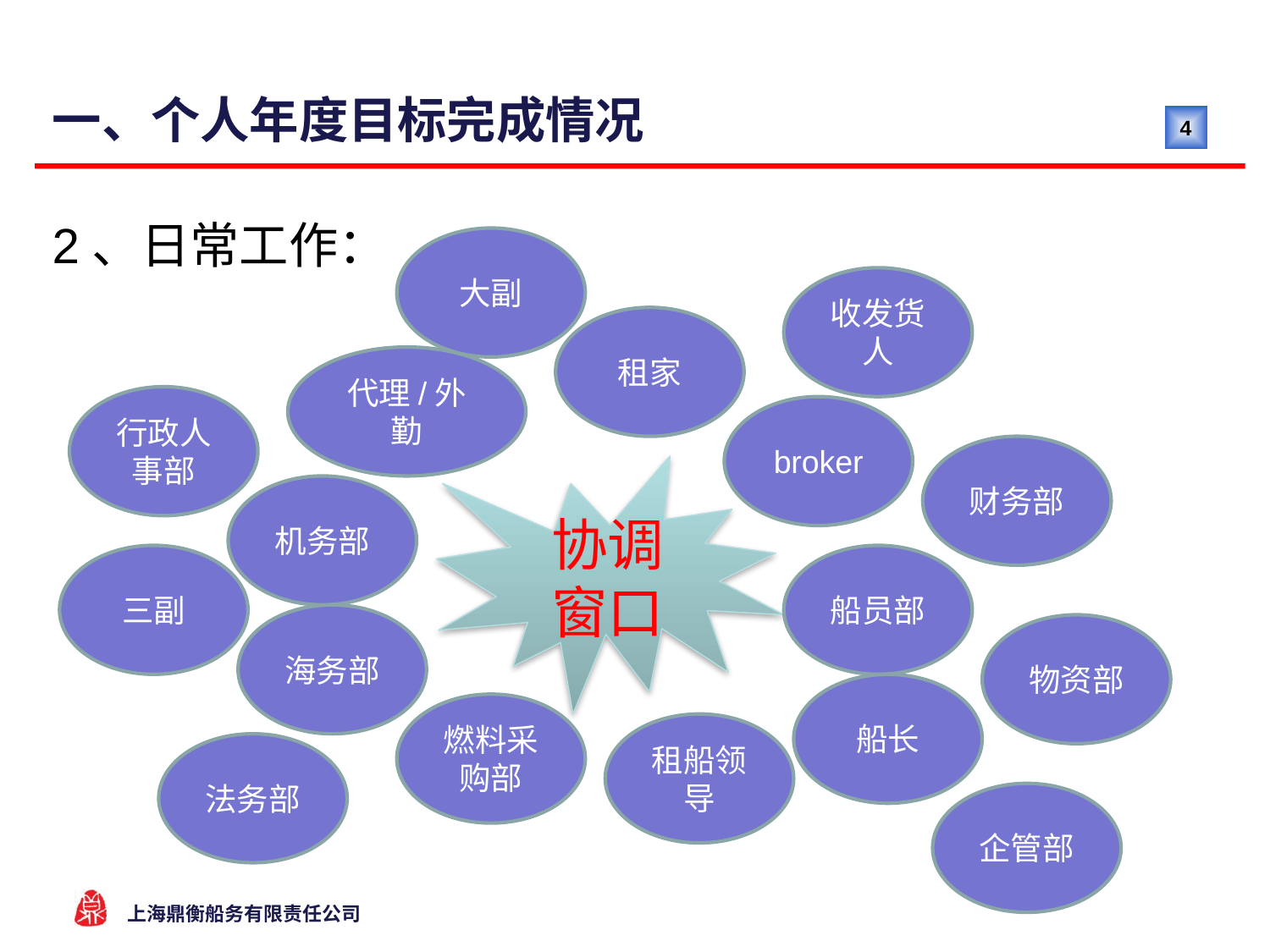

# 一、个人年度目标完成情况
2、日常工作：
大副
收发货人
租家
代理/外勤
行政人事部
broker
财务部
协调窗口
机务部
三副
船员部
海务部
物资部
船长
燃料采购部
租船领导
法务部
企管部